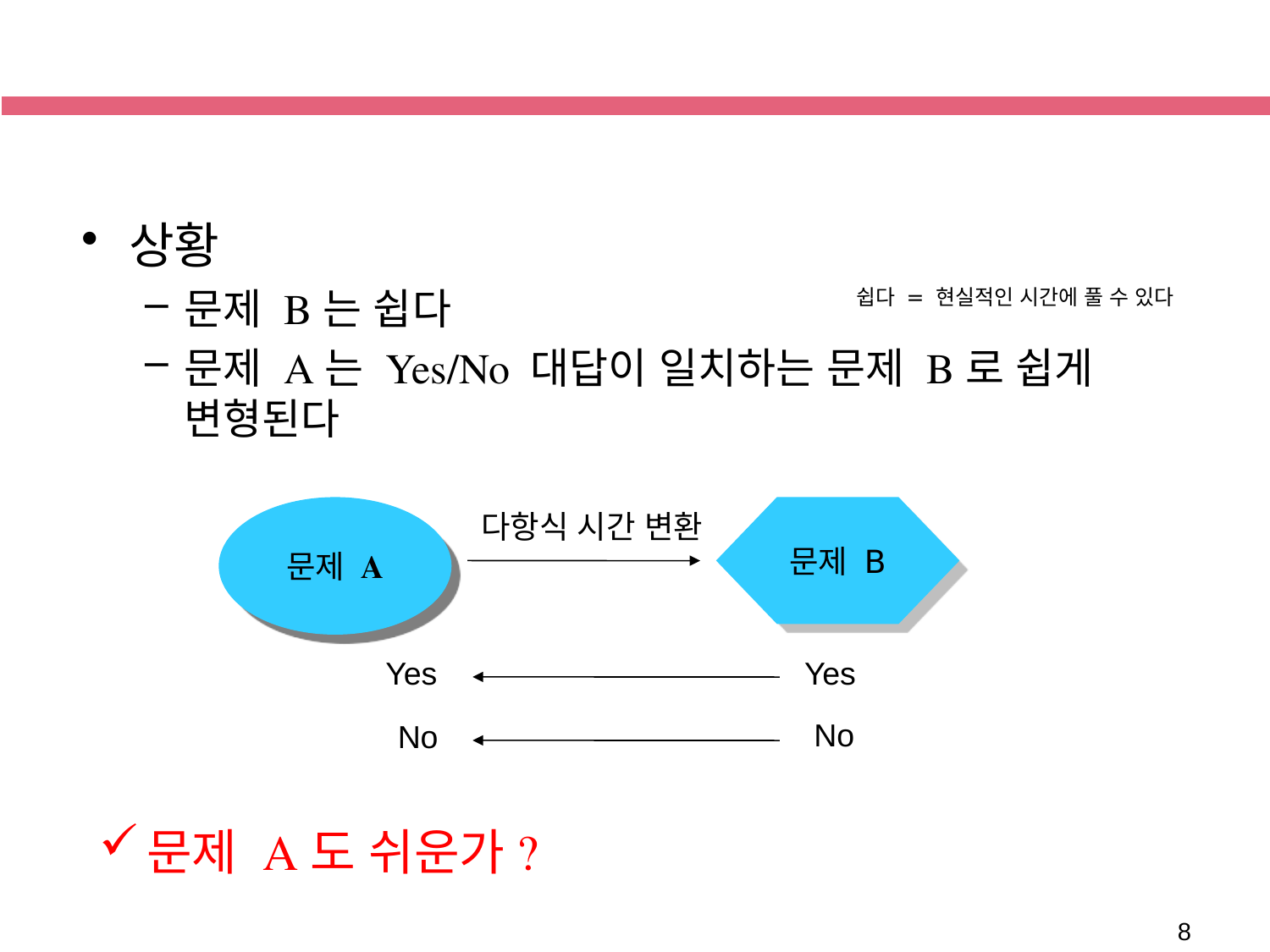

상황
문제 B는 쉽다
문제 A는 Yes/No 대답이 일치하는 문제 B로 쉽게 변형된다
쉽다 = 현실적인 시간에 풀 수 있다
문제 A
문제 B
다항식 시간 변환

Yes
Yes

No
No

문제 A도 쉬운가?